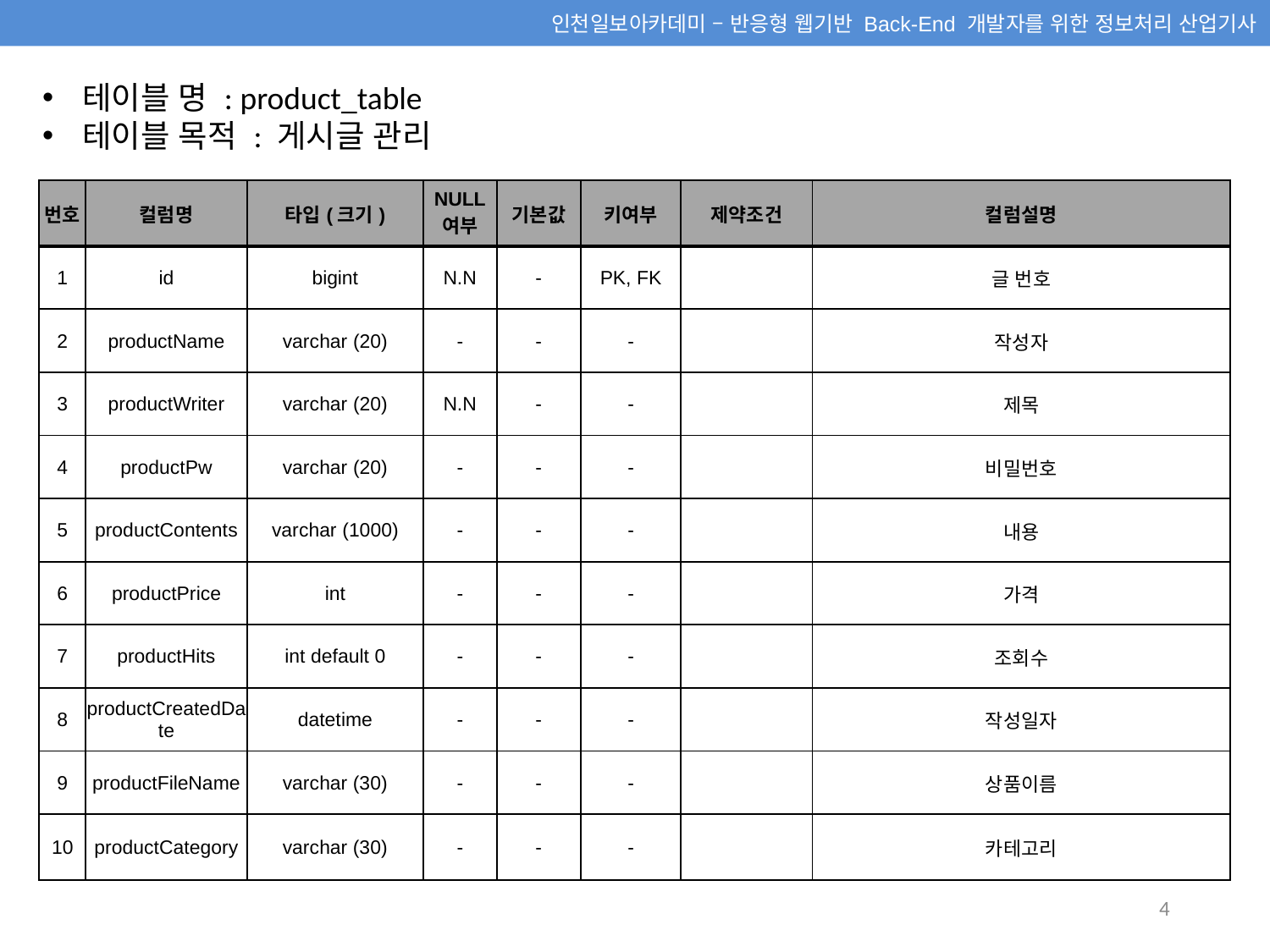

테이블 명 : product_table
테이블 목적 : 게시글 관리
| 번호 | 컬럼명 | 타입(크기) | NULL 여부 | 기본값 | 키여부 | 제약조건 | 컬럼설명 |
| --- | --- | --- | --- | --- | --- | --- | --- |
| 1 | id | bigint | N.N | - | PK, FK |  | 글 번호 |
| 2 | productName | varchar (20) | - | - | - |  | 작성자 |
| 3 | productWriter | varchar (20) | N.N | - | - |  | 제목 |
| 4 | productPw | varchar (20) | - | - | - |  | 비밀번호 |
| 5 | productContents | varchar (1000) | - | - | - |  | 내용 |
| 6 | productPrice | int | - | - | - |  | 가격 |
| 7 | productHits | int default 0 | - | - | - |  | 조회수 |
| 8 | productCreatedDate | datetime | - | - | - |  | 작성일자 |
| 9 | productFileName | varchar (30) | - | - | - |  | 상품이름 |
| 10 | productCategory | varchar (30) | - | - | - |  | 카테고리 |
4